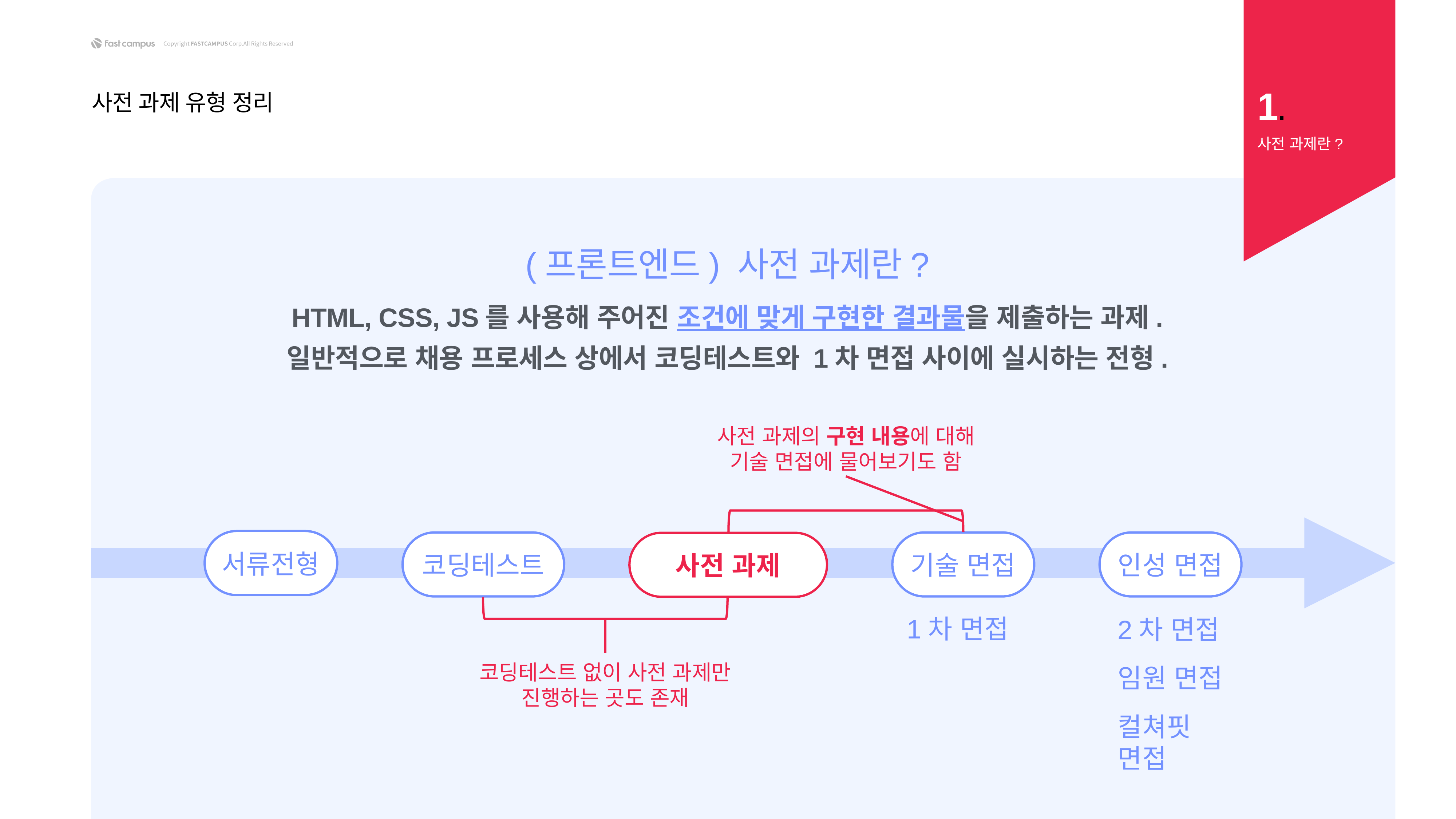

1.

사전 과제 유형 정리
사전 과제란?
(프론트엔드) 사전 과제란?
HTML, CSS, JS를 사용해 주어진 조건에 맞게 구현한 결과물을 제출하는 과제.
일반적으로 채용 프로세스 상에서 코딩테스트와 1차 면접 사이에 실시하는 전형.

사전 과제의 구현 내용에 대해
기술 면접에 물어보기도 함

서류전형
코딩테스트
기술 면접
인성 면접
2차 면접
임원 면접
사전 과제
1차 면접
코딩테스트 없이 사전 과제만
진행하는 곳도 존재
컬쳐핏 면접